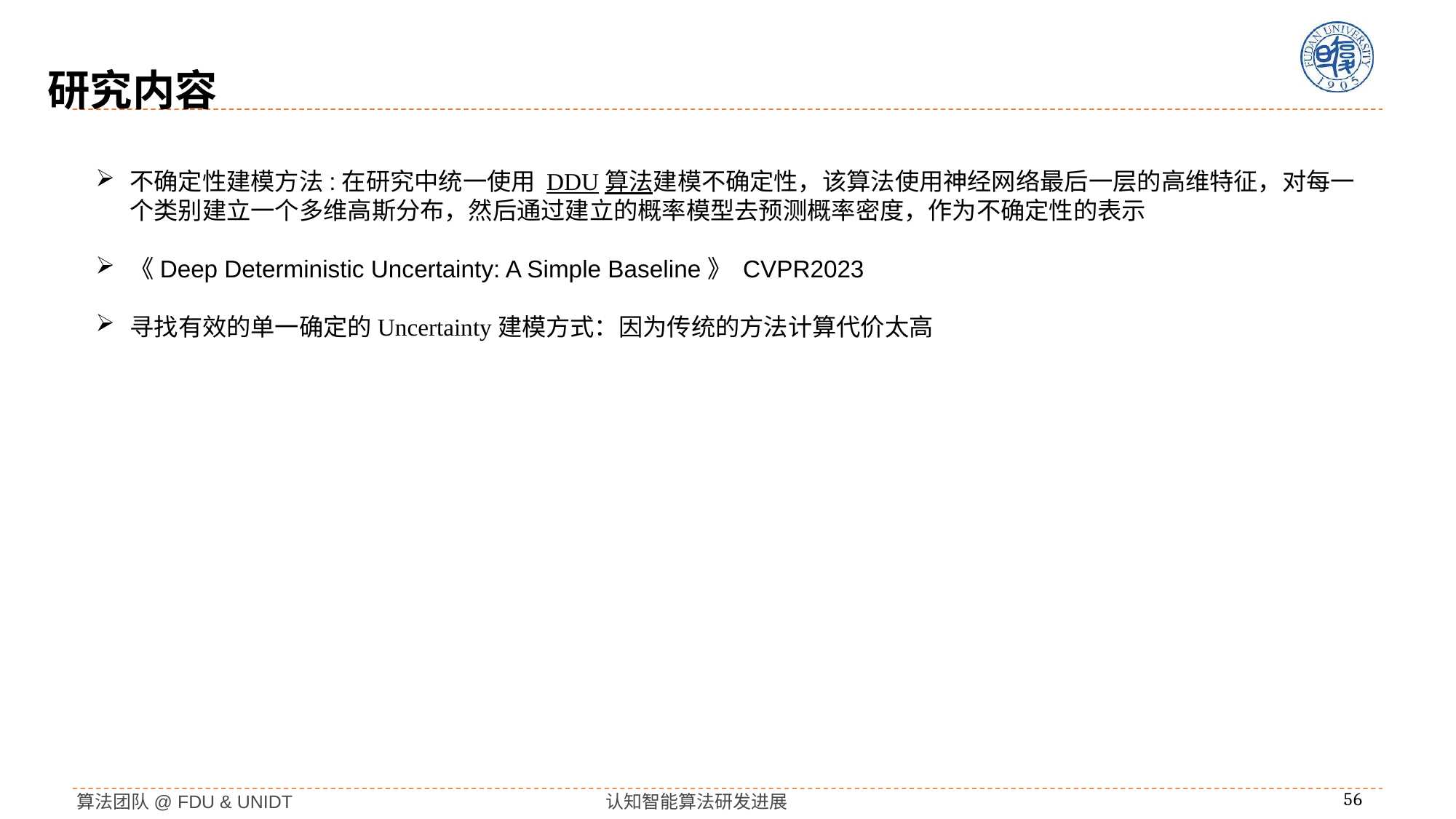

研究内容

不确定性建模方法:在研究中统一使用 DDU算法建模不确定性，该算法使用神经网络最后一层的高维特征，对每一个类别建立一个多维高斯分布，然后通过建立的概率模型去预测概率密度，作为不确定性的表示

《Deep Deterministic Uncertainty: A Simple Baseline》 CVPR2023

寻找有效的单一确定的Uncertainty建模方式：因为传统的方法计算代价太高